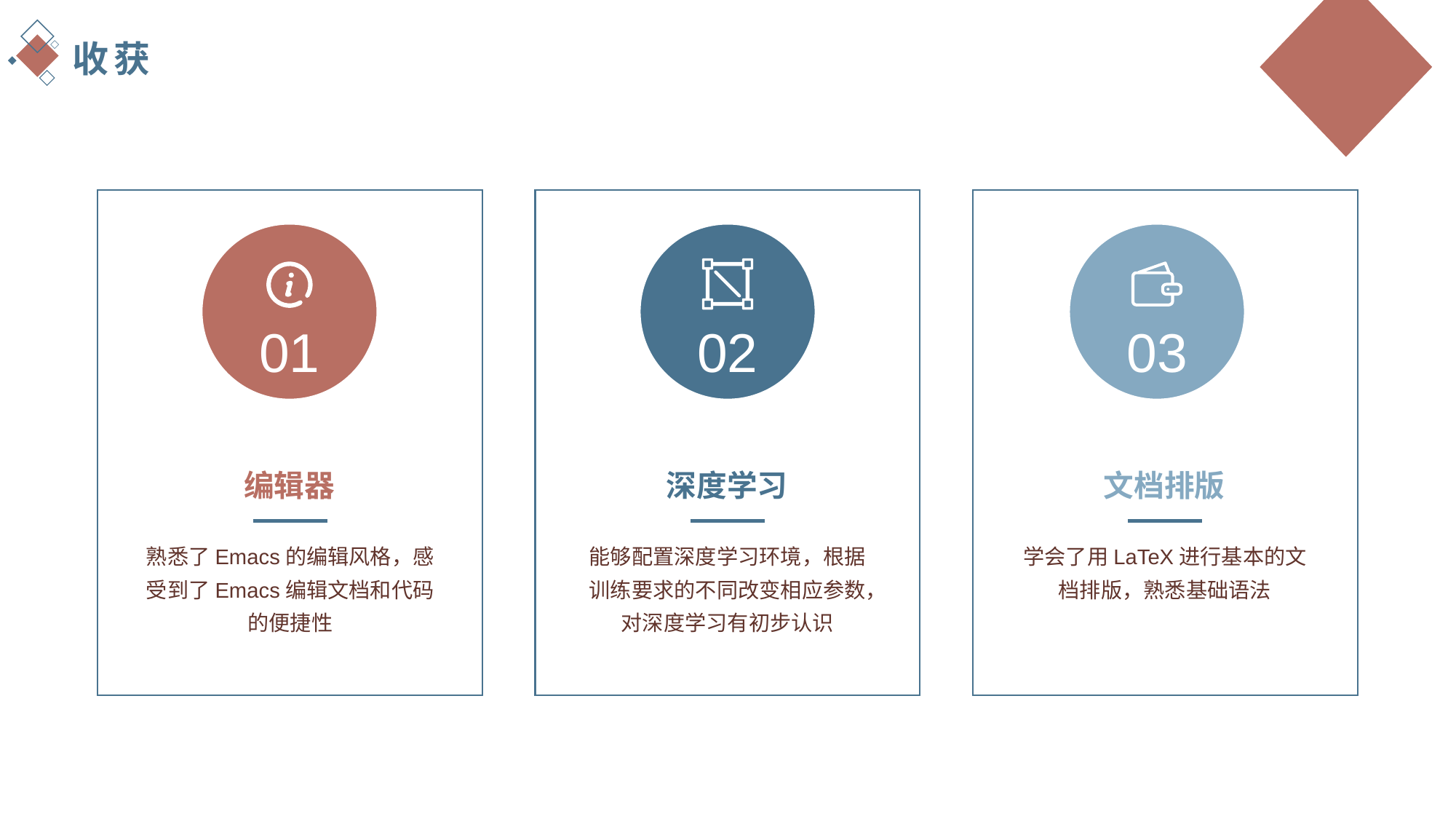

# 收获

01
02
03

编辑器
深度学习
文档排版
熟悉了Emacs的编辑风格，感受到了Emacs编辑文档和代码的便捷性
能够配置深度学习环境，根据训练要求的不同改变相应参数，对深度学习有初步认识
学会了用LaTeX进行基本的文档排版，熟悉基础语法